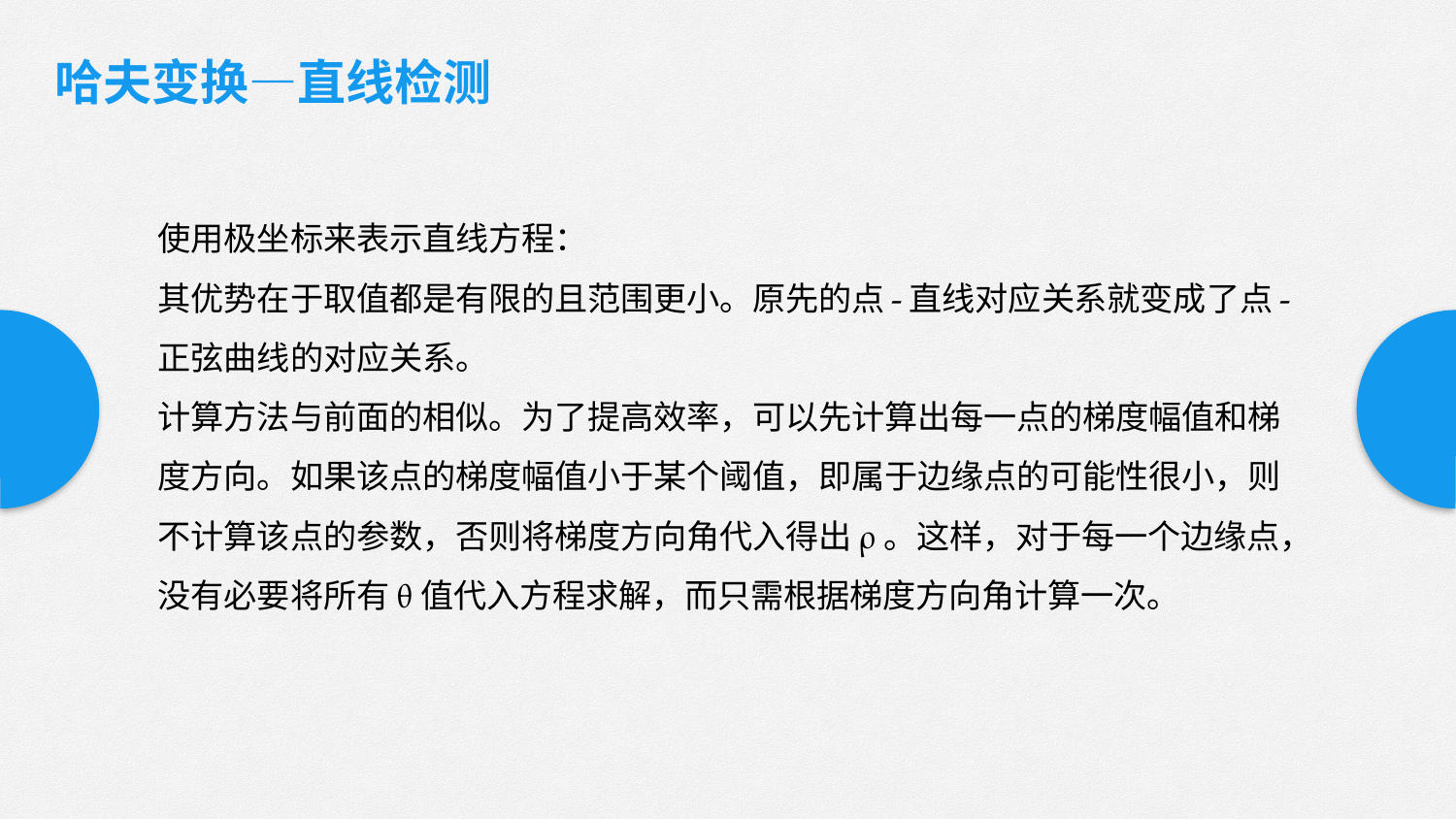

哈夫变换—直线检测
使用极坐标来表示直线方程：
其优势在于取值都是有限的且范围更小。原先的点-直线对应关系就变成了点-正弦曲线的对应关系。
计算方法与前面的相似。为了提高效率，可以先计算出每一点的梯度幅值和梯度方向。如果该点的梯度幅值小于某个阈值，即属于边缘点的可能性很小，则不计算该点的参数，否则将梯度方向角代入得出ρ。这样，对于每一个边缘点，没有必要将所有θ值代入方程求解，而只需根据梯度方向角计算一次。